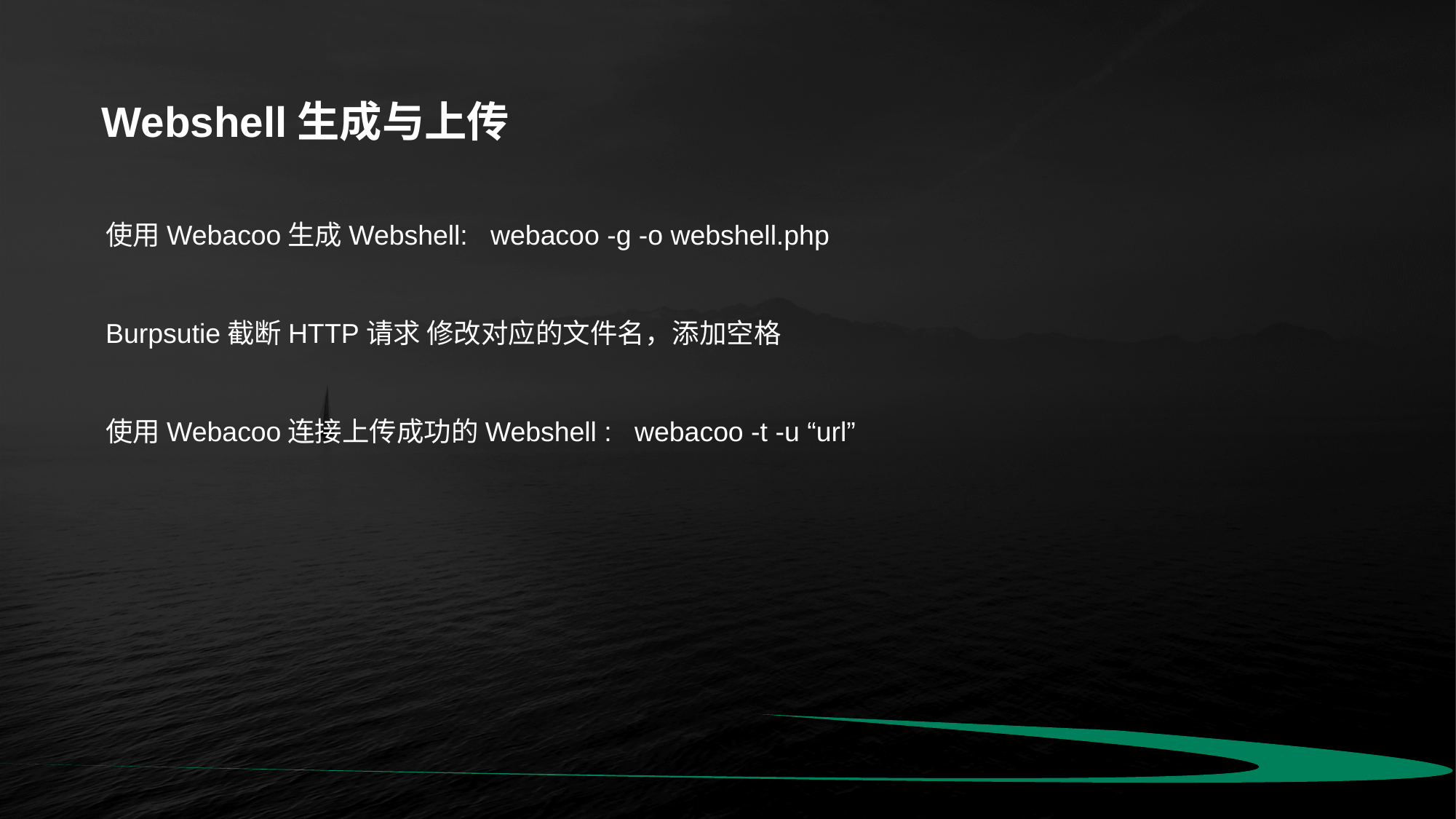

Webshell生成与上传
使用Webacoo生成Webshell:   webacoo -g -o webshell.php

Burpsutie截断HTTP请求 修改对应的文件名，添加空格

使用Webacoo连接上传成功的Webshell :   webacoo -t -u “url”